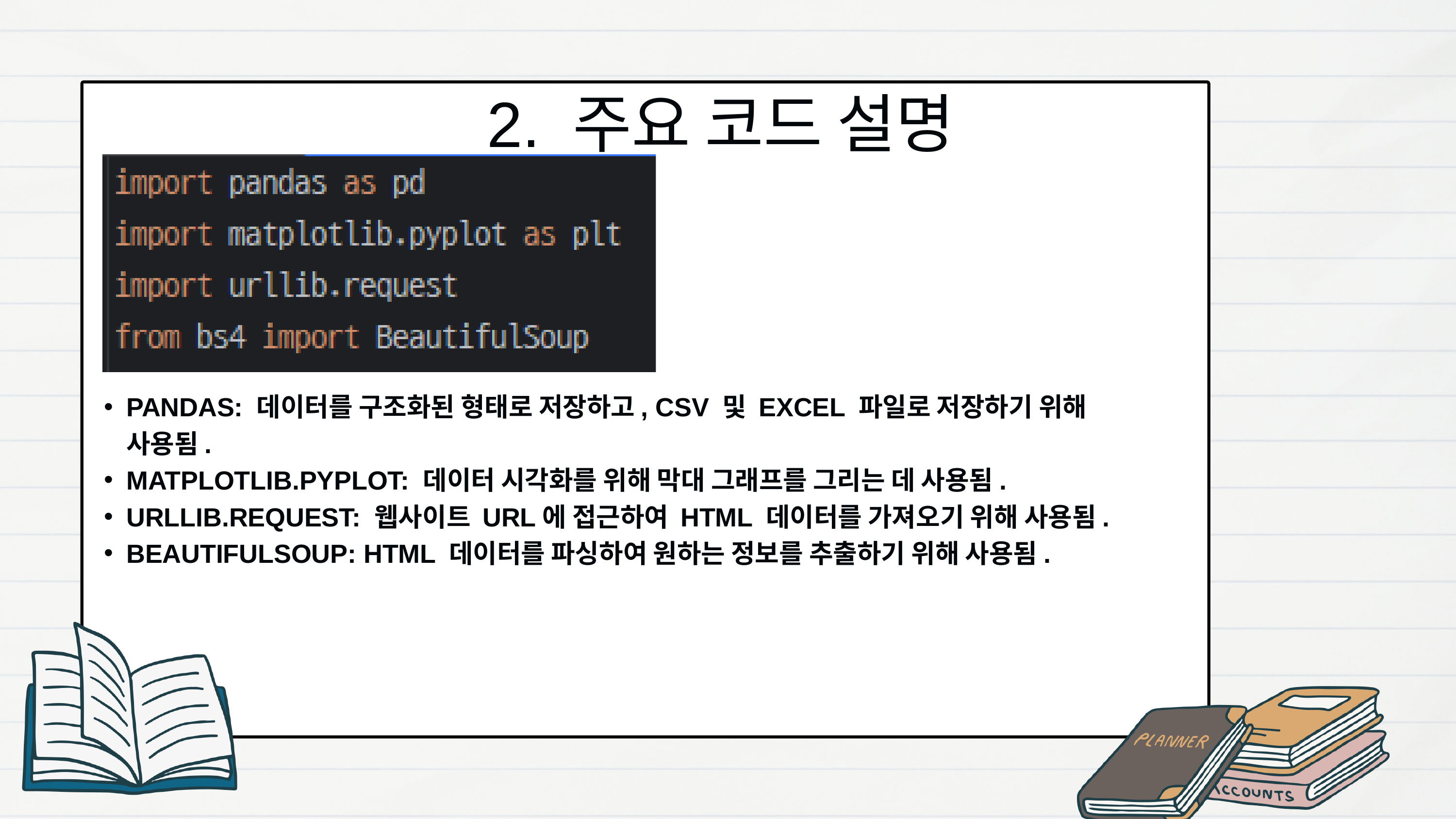

2. 주요 코드 설명

PANDAS: 데이터를 구조화된 형태로 저장하고, CSV 및 EXCEL 파일로 저장하기 위해 사용됨.
MATPLOTLIB.PYPLOT: 데이터 시각화를 위해 막대 그래프를 그리는 데 사용됨.
URLLIB.REQUEST: 웹사이트 URL에 접근하여 HTML 데이터를 가져오기 위해 사용됨.
BEAUTIFULSOUP: HTML 데이터를 파싱하여 원하는 정보를 추출하기 위해 사용됨.